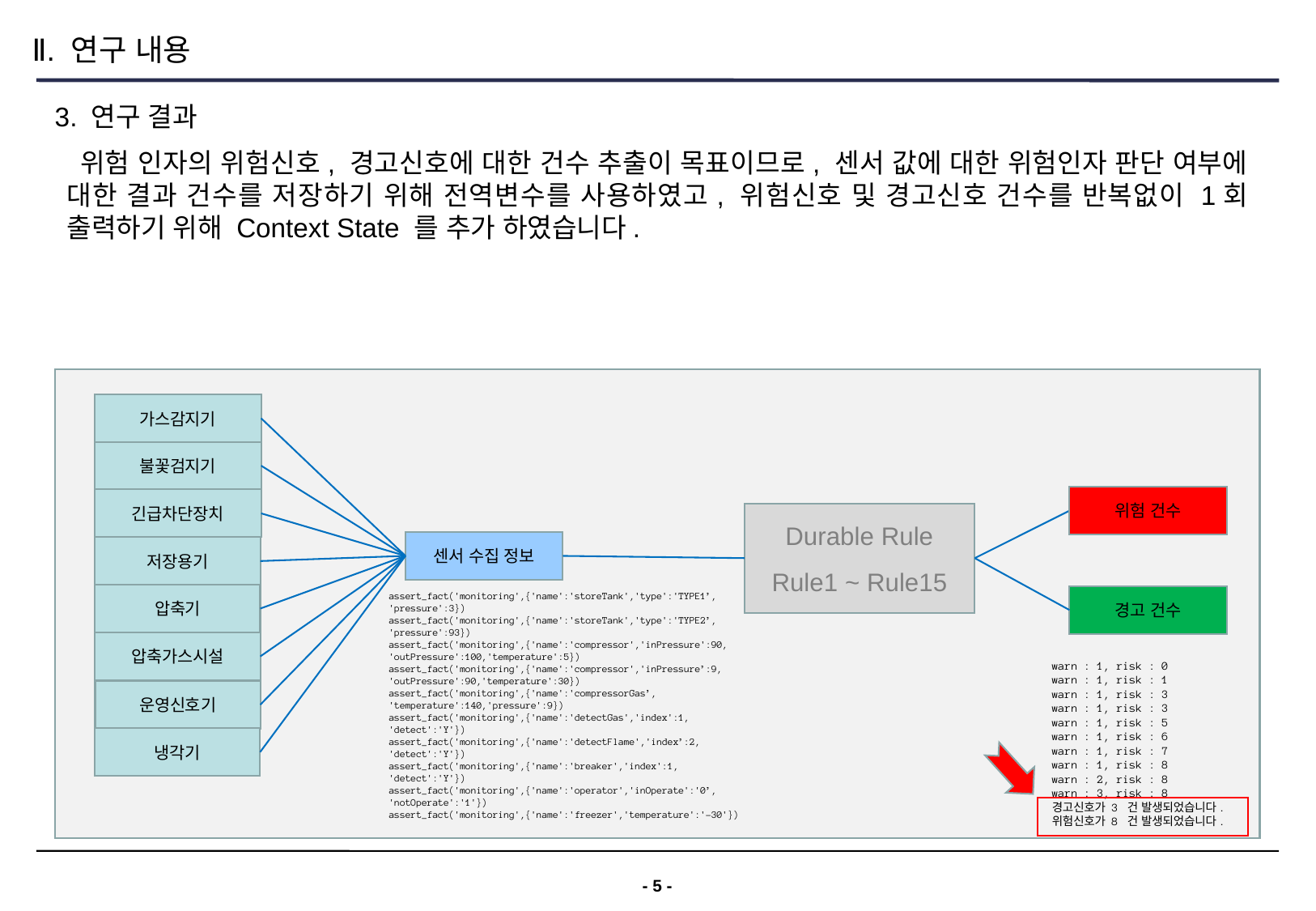

Ⅱ. 연구 내용
3. 연구 결과
 위험 인자의 위험신호, 경고신호에 대한 건수 추출이 목표이므로, 센서 값에 대한 위험인자 판단 여부에 대한 결과 건수를 저장하기 위해 전역변수를 사용하였고, 위험신호 및 경고신호 건수를 반복없이 1회 출력하기 위해 Context State 를 추가 하였습니다.

가스감지기
불꽃검지기
위험 건수
긴급차단장치
Durable Rule

Rule1 ~ Rule15
센서 수집 정보
저장용기
assert_fact('monitoring',{'name':'storeTank','type':'TYPE1’,
'pressure':3})
assert_fact('monitoring',{'name':'storeTank','type':'TYPE2’,
'pressure':93})
assert_fact('monitoring',{'name':'compressor','inPressure':90,
'outPressure':100,'temperature':5})
assert_fact('monitoring',{'name':'compressor','inPressure’:9,
'outPressure':90,'temperature':30})
assert_fact('monitoring',{'name':'compressorGas’,
'temperature':140,'pressure':9})
assert_fact('monitoring',{'name':'detectGas','index':1,
'detect':'Y'})
assert_fact('monitoring',{'name':'detectFlame','index’:2,
'detect':'Y'})
assert_fact('monitoring',{'name':'breaker','index':1,
'detect':'Y'})
assert_fact('monitoring',{'name':'operator','inOperate':'0’,
'notOperate':'1'})
assert_fact('monitoring',{'name':'freezer','temperature':'-30'})
압축기
경고 건수
압축가스시설
warn : 1, risk : 0
warn : 1, risk : 1
warn : 1, risk : 3
warn : 1, risk : 3
warn : 1, risk : 5
warn : 1, risk : 6
warn : 1, risk : 7
warn : 1, risk : 8
warn : 2, risk : 8
warn : 3, risk : 8
경고신호가 3 건 발생되었습니다.
위험신호가 8 건 발생되었습니다.
운영신호기
냉각기